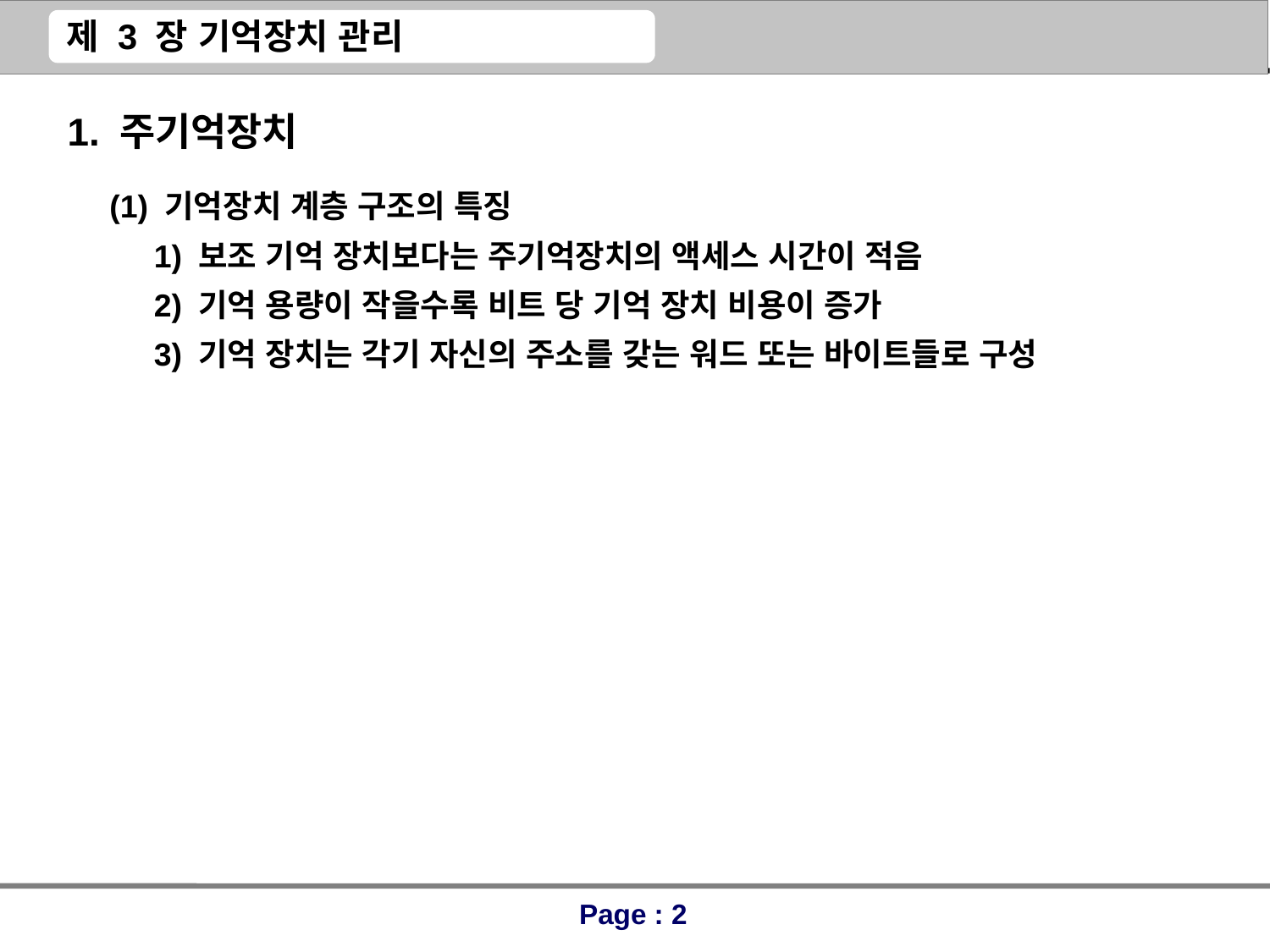

1. 주기억장치
(1) 기억장치 계층 구조의 특징
     1) 보조 기억 장치보다는 주기억장치의 액세스 시간이 적음
     2) 기억 용량이 작을수록 비트 당 기억 장치 비용이 증가
     3) 기억 장치는 각기 자신의 주소를 갖는 워드 또는 바이트들로 구성
Page : 2